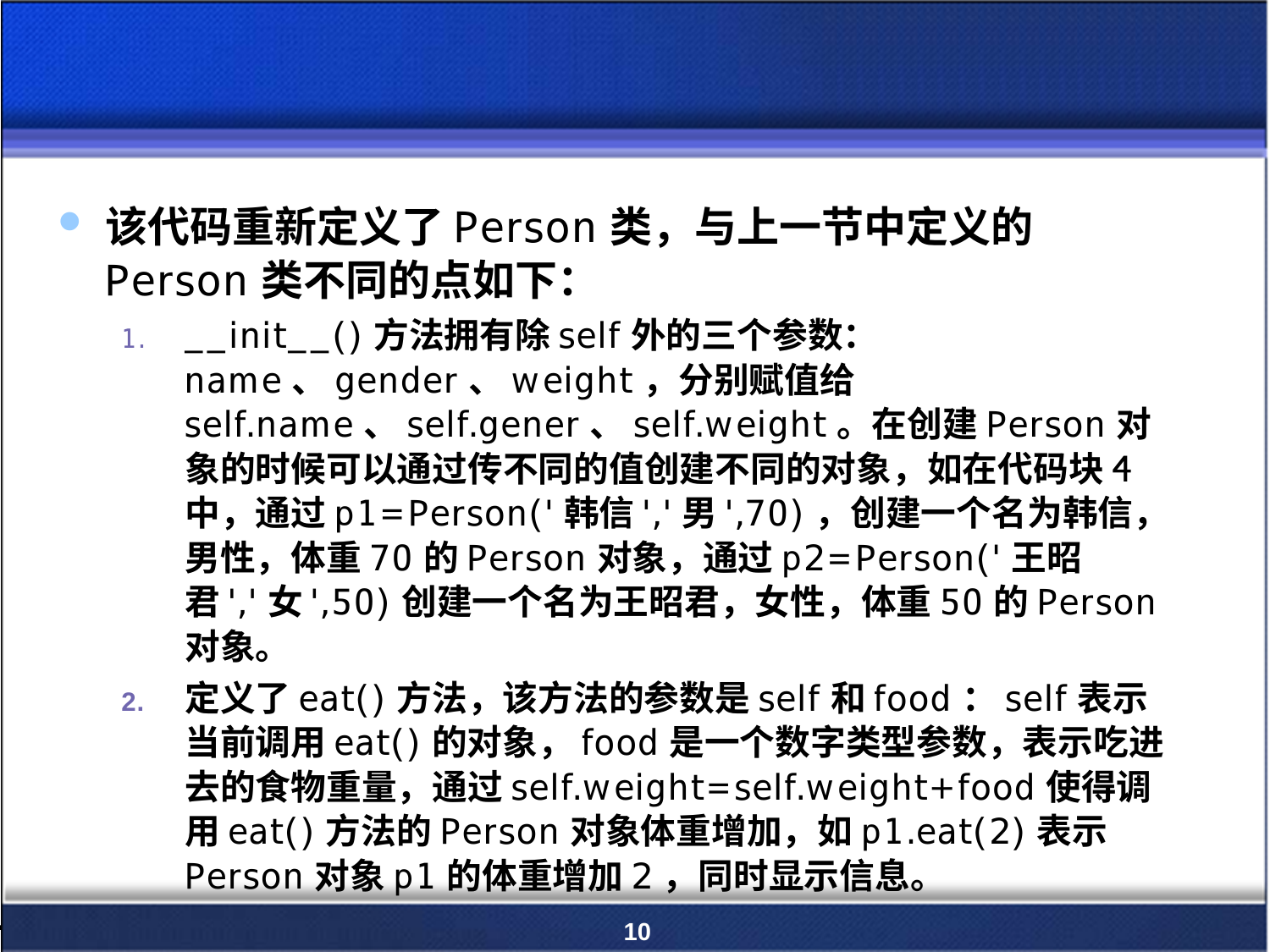

#
该代码重新定义了Person类，与上一节中定义的Person类不同的点如下：
__init__()方法拥有除self外的三个参数：name、gender、weight，分别赋值给self.name、self.gener、self.weight。在创建Person对象的时候可以通过传不同的值创建不同的对象，如在代码块4中，通过p1=Person('韩信','男',70)，创建一个名为韩信，男性，体重70的Person对象，通过p2=Person('王昭君','女',50)创建一个名为王昭君，女性，体重50的Person对象。
定义了eat()方法，该方法的参数是self和food：self表示当前调用eat()的对象，food是一个数字类型参数，表示吃进去的食物重量，通过self.weight=self.weight+food使得调用eat()方法的Person对象体重增加，如p1.eat(2)表示Person对象p1的体重增加2，同时显示信息。

10